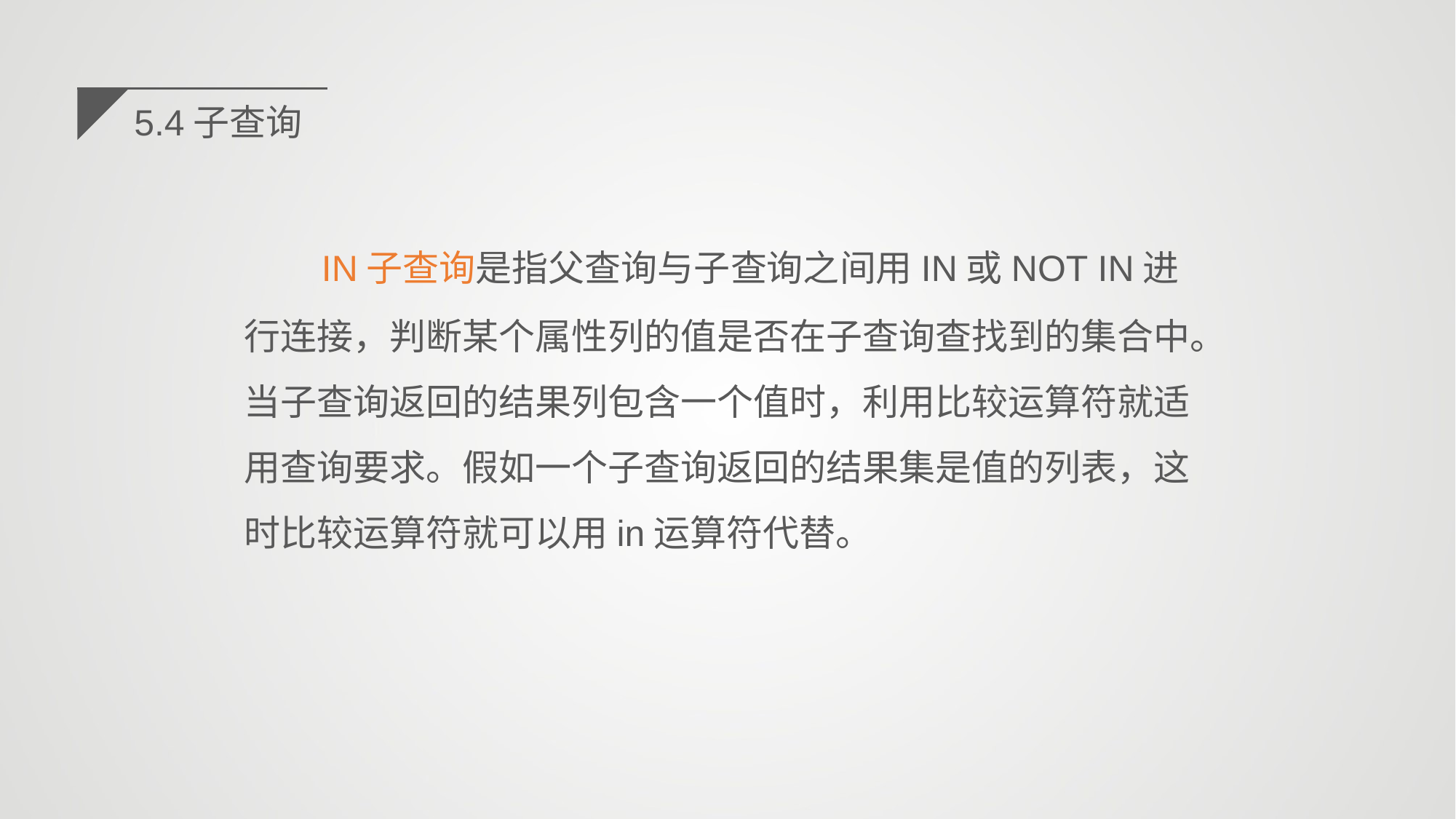

5.4子查询

      IN子查询是指父查询与子查询之间用IN或NOT IN进行连接，判断某个属性列的值是否在子查询查找到的集合中。
当子查询返回的结果列包含一个值时，利用比较运算符就适用查询要求。假如一个子查询返回的结果集是值的列表，这时比较运算符就可以用in运算符代替。